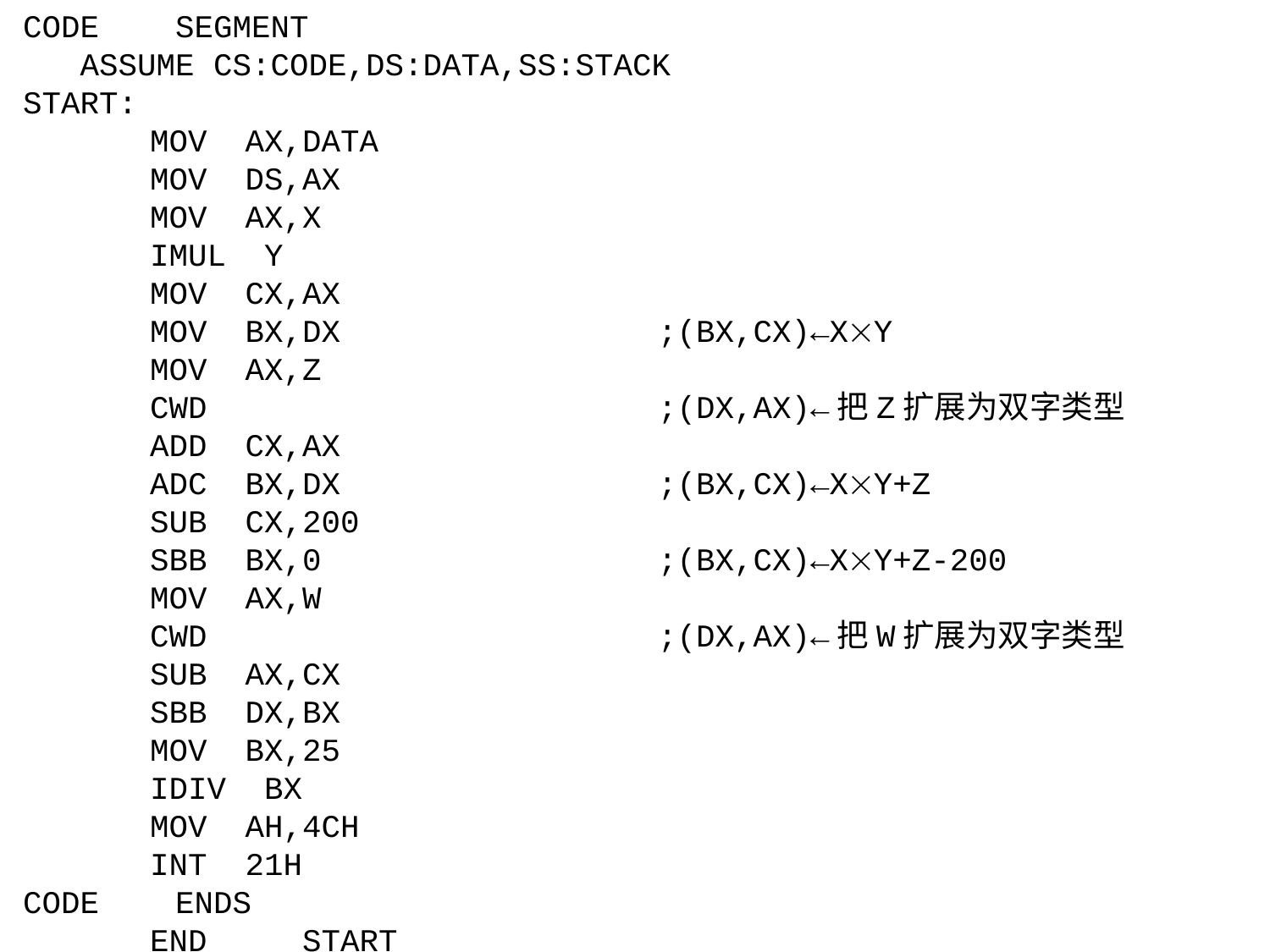

CODE    SEGMENT
   ASSUME CS:CODE,DS:DATA,SS:STACK
START:
	MOV  AX,DATA
	MOV  DS,AX
	MOV  AX,X
	IMUL  Y
	MOV  CX,AX
	MOV  BX,DX			;(BX,CX)←X×Y
	MOV  AX,Z
	CWD	    			;(DX,AX)←把Z扩展为双字类型
	ADD  CX,AX
	ADC  BX,DX			;(BX,CX)←X×Y+Z
	SUB  CX,200
	SBB  BX,0			;(BX,CX)←X×Y+Z-200
	MOV  AX,W
	CWD				;(DX,AX)←把W扩展为双字类型
	SUB  AX,CX
	SBB  DX,BX
	MOV  BX,25
	IDIV  BX
	MOV  AH,4CH
	INT  21H
CODE    ENDS
	END     START